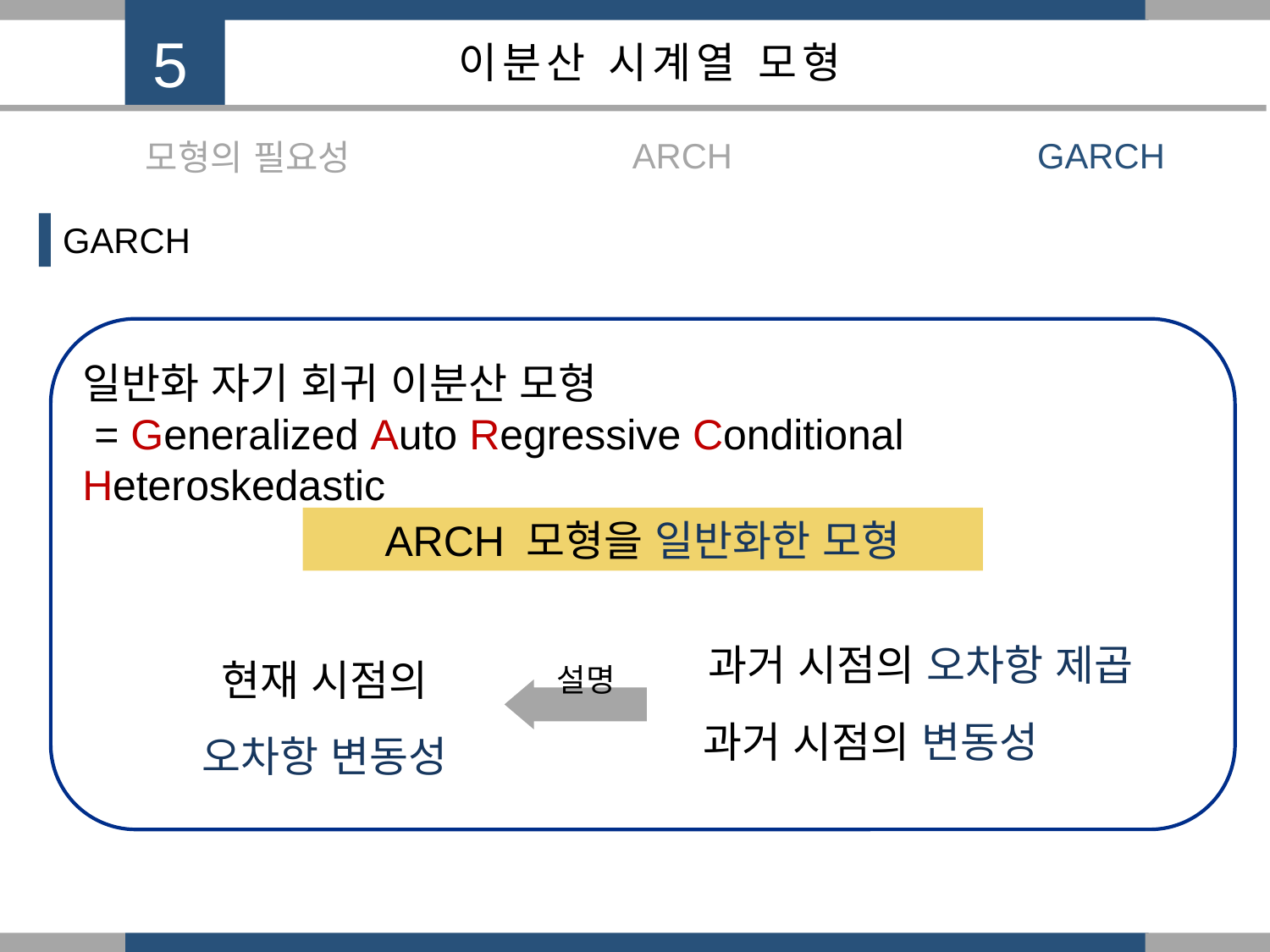

5
이분산 시계열 모형

ARCH
GARCH
모형의 필요성
GARCH

일반화 자기 회귀 이분산 모형
 = Generalized Auto Regressive Conditional Heteroskedastic
ARCH 모형을 일반화한 모형
현재 시점의
오차항 변동성

과거 시점의 오차항 제곱
설명
과거 시점의 변동성